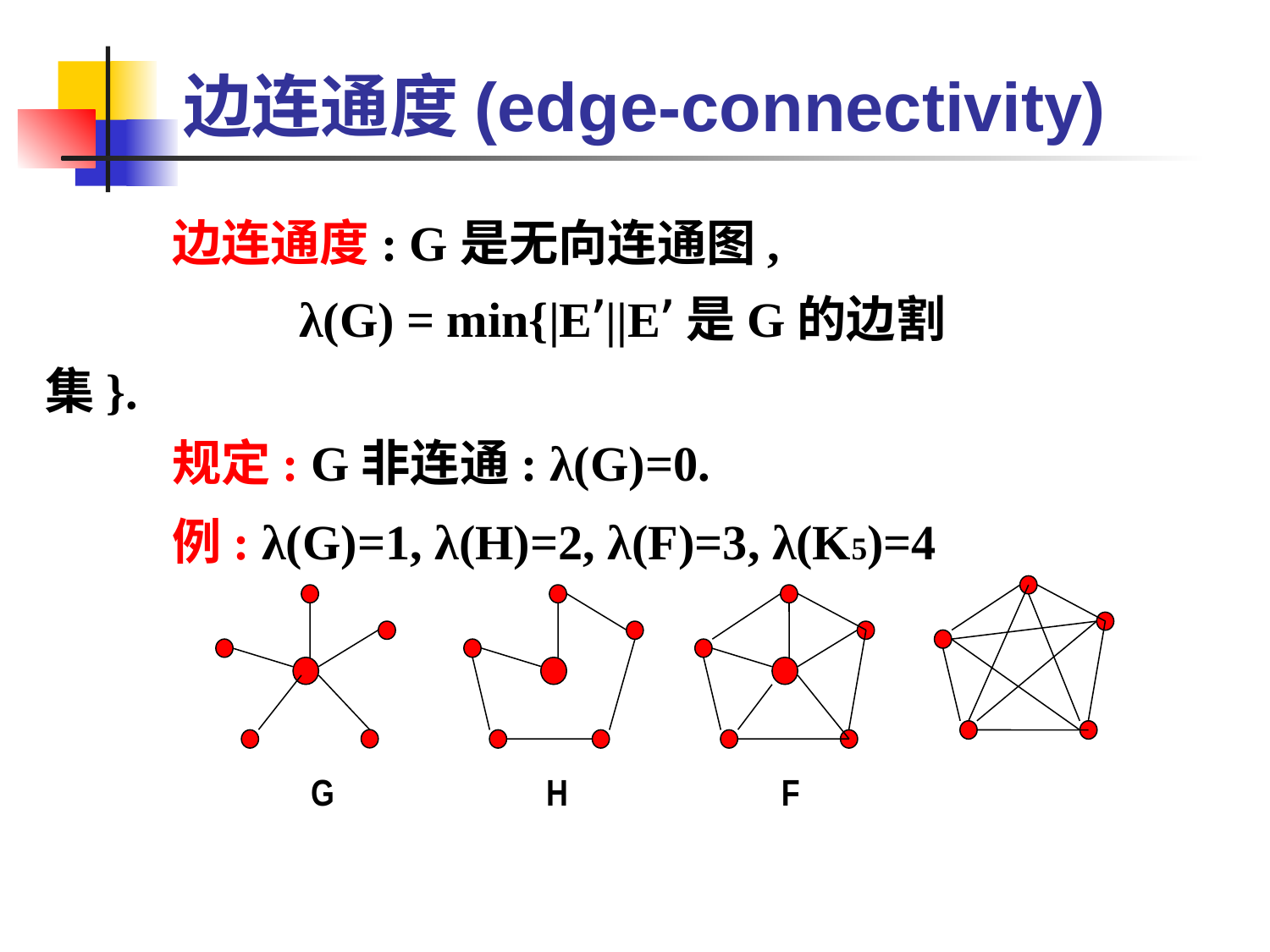

边连通度(edge-connectivity)

	边连通度: G是无向连通图,
		λ(G) = min{|E’||E’是G的边割集}.
	规定: G非连通: λ(G)=0.
	例: λ(G)=1, λ(H)=2, λ(F)=3, λ(K5)=4

G

H

F